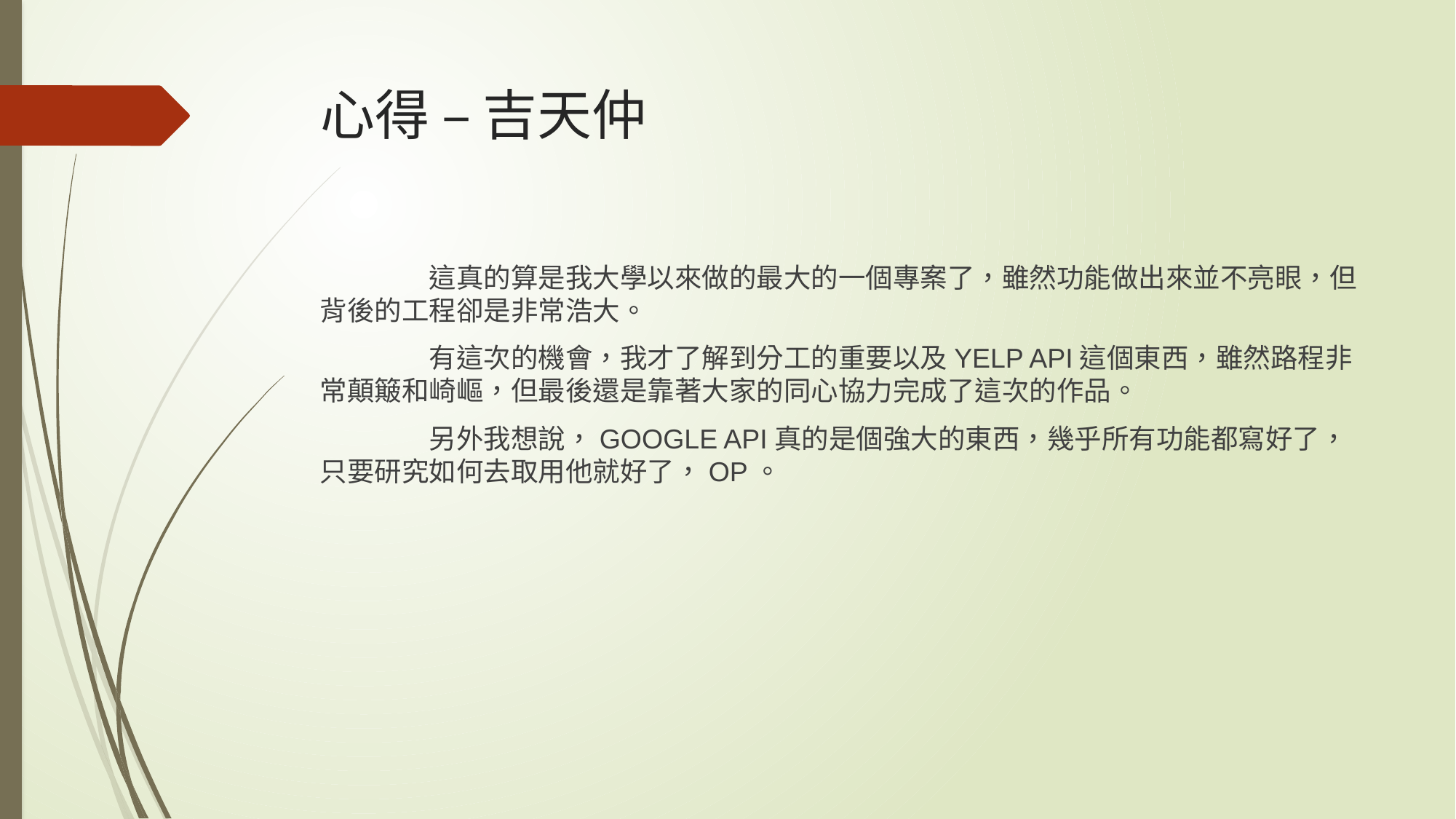

# 心得 – 吉天仲
	這真的算是我大學以來做的最大的一個專案了，雖然功能做出來並不亮眼，但背後的工程卻是非常浩大。
	有這次的機會，我才了解到分工的重要以及YELP API這個東西，雖然路程非常顛簸和崎嶇，但最後還是靠著大家的同心協力完成了這次的作品。
	另外我想說，GOOGLE API真的是個強大的東西，幾乎所有功能都寫好了，只要研究如何去取用他就好了，OP。